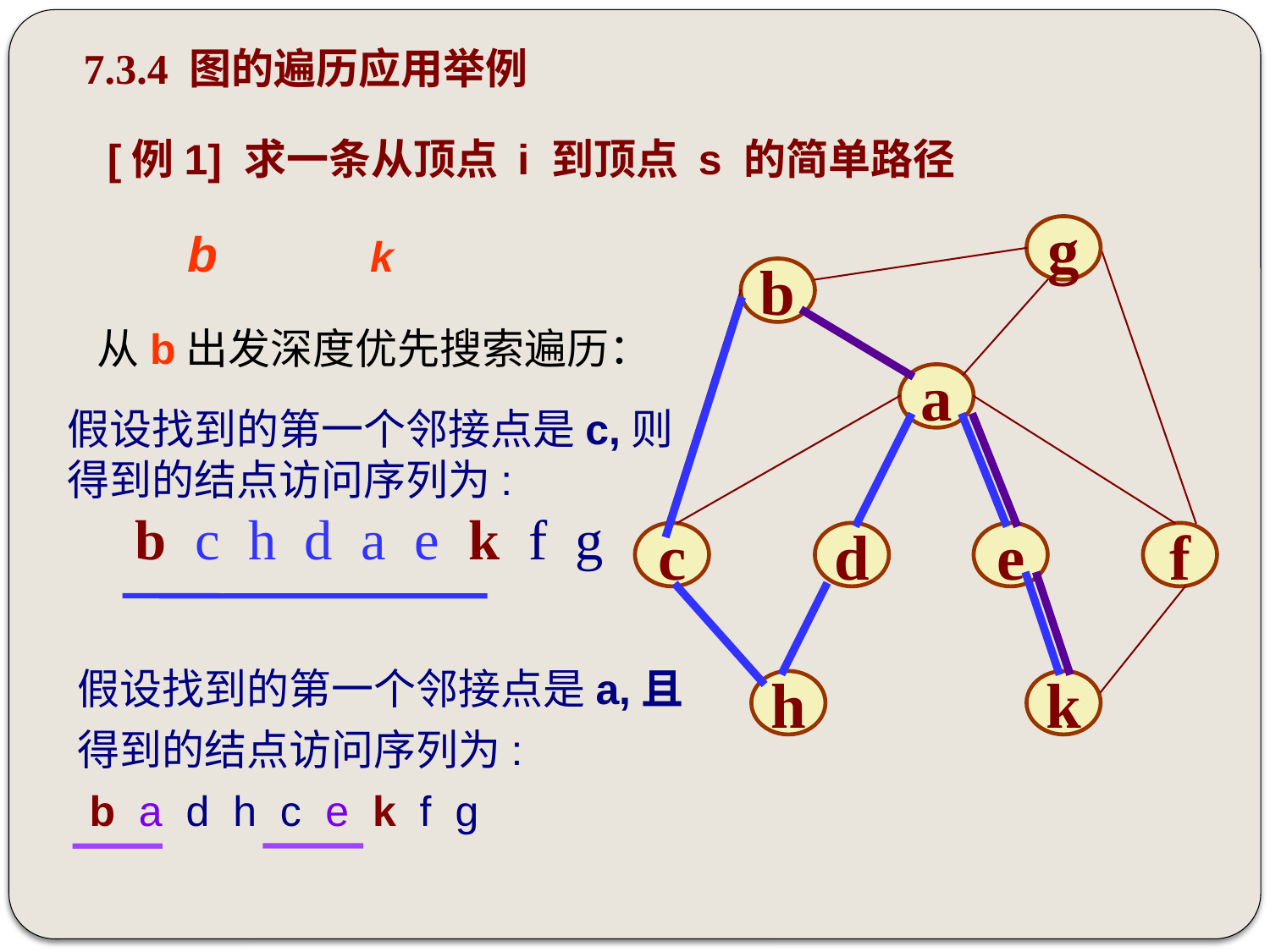

7.3.4 图的遍历应用举例
[例1] 求一条从顶点 i 到顶点 s 的简单路径

b - - - 〉k
g

b

a

c
d
e
f

h
k

从b出发深度优先搜索遍历：
假设找到的第一个邻接点是c,则得到的结点访问序列为:
  b  c  h  d  a  e  k  f  g

假设找到的第一个邻接点是a,且
得到的结点访问序列为:
 b  a  d  h  c  e  k  f  g